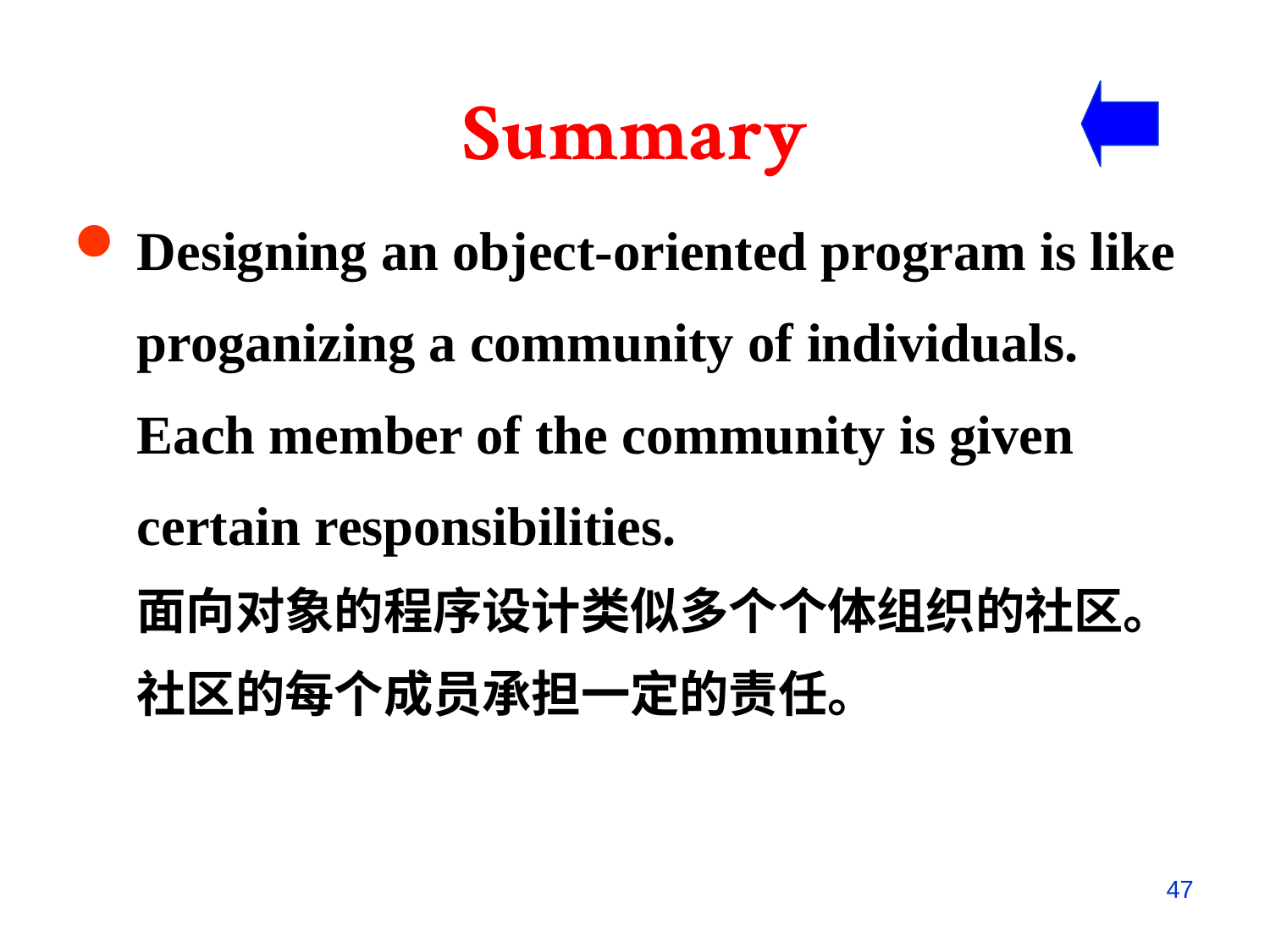

Summary

Designing an object-oriented program is like proganizing a community of individuals. Each member of the community is given certain responsibilities.
面向对象的程序设计类似多个个体组织的社区。社区的每个成员承担一定的责任。
47